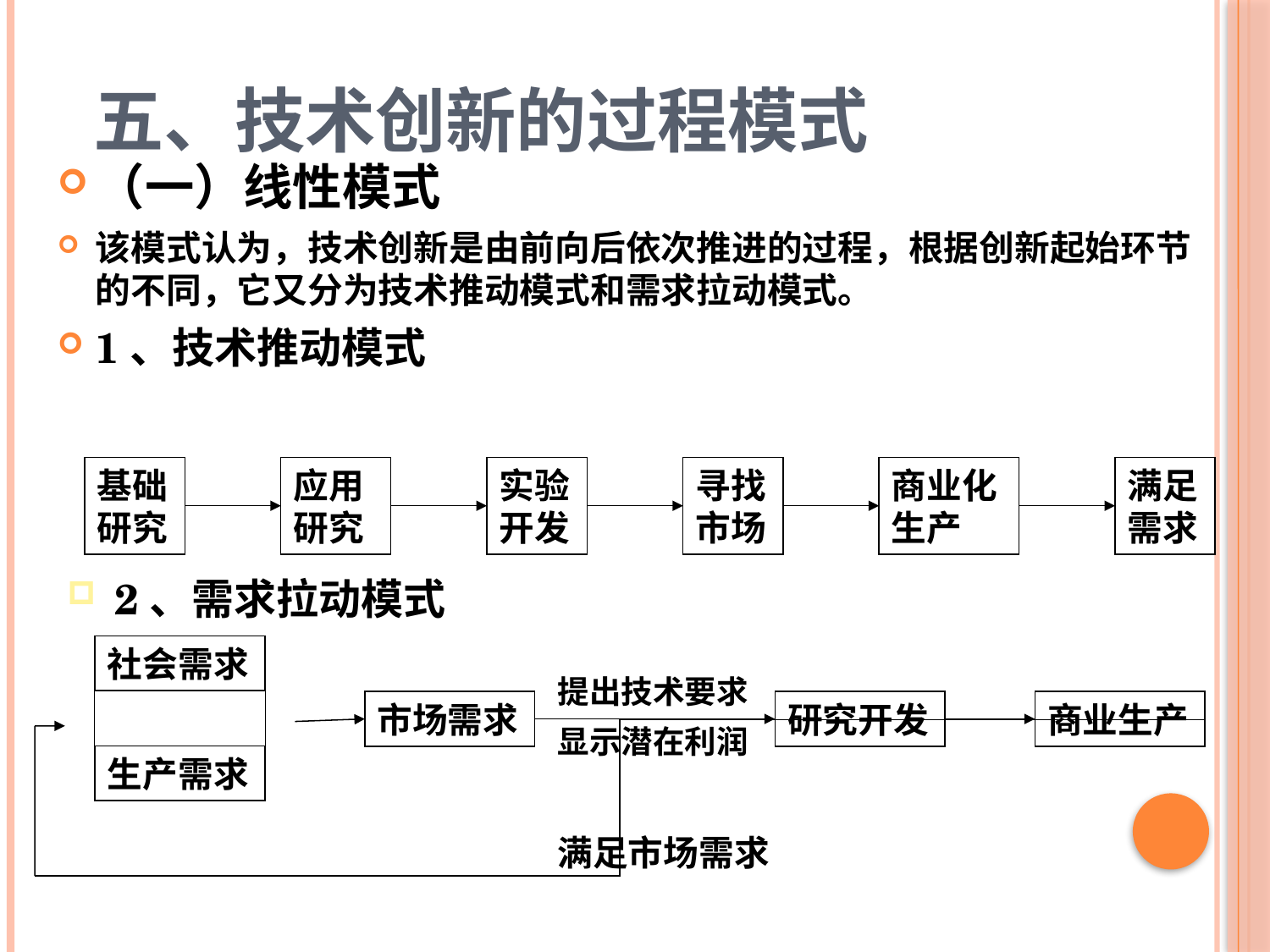

# 五、技术创新的过程模式
（一）线性模式
该模式认为，技术创新是由前向后依次推进的过程，根据创新起始环节的不同，它又分为技术推动模式和需求拉动模式。
1、技术推动模式

基础
研究
应用
研究
实验
开发
寻找
市场
商业化
生产
满足需求
2、需求拉动模式

社会需求
提出技术要求
市场需求
研究开发
商业生产
显示潜在利润

生产需求
满足市场需求